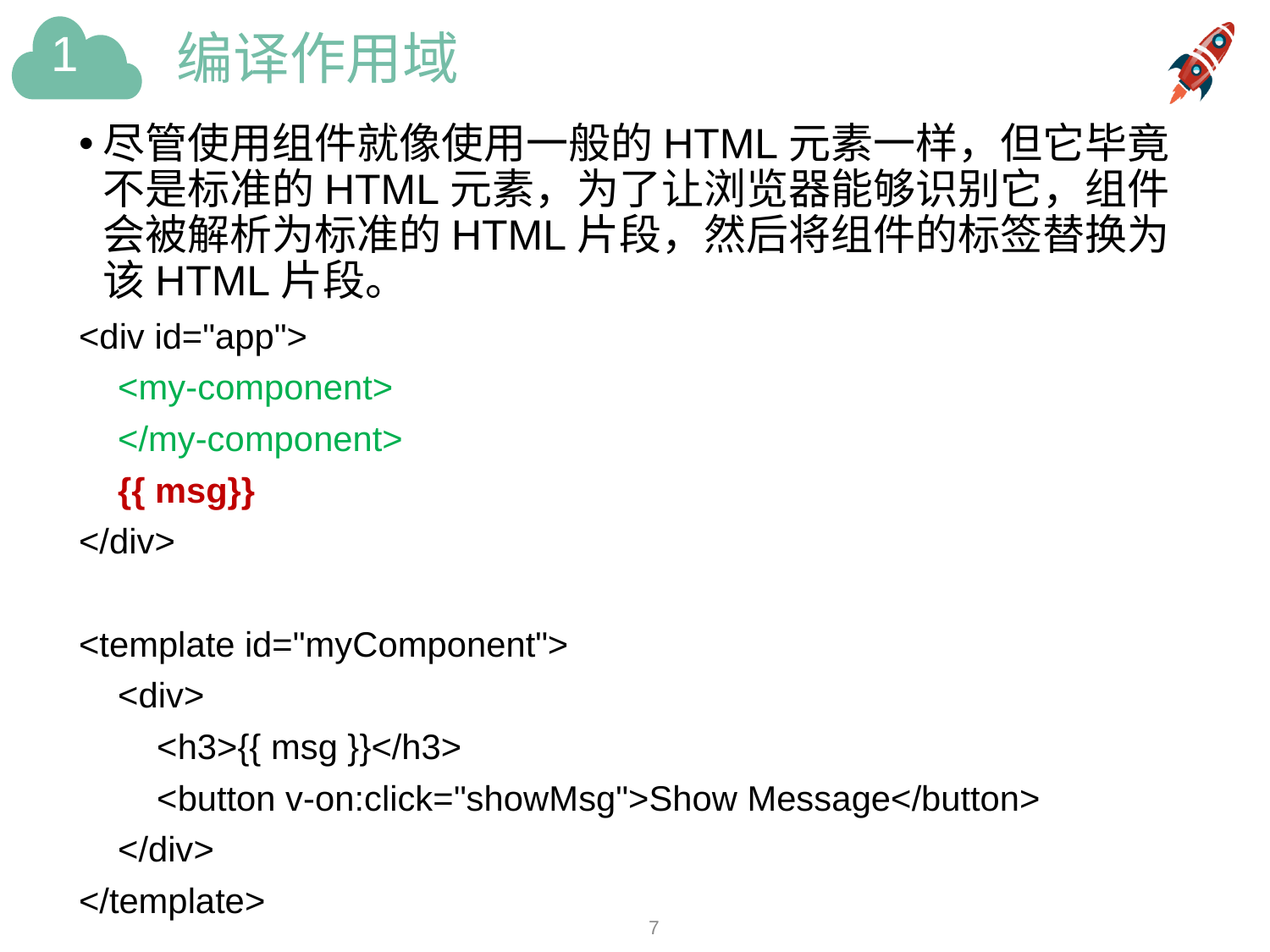

# 编译作用域
尽管使用组件就像使用一般的HTML元素一样，但它毕竟不是标准的HTML元素，为了让浏览器能够识别它，组件会被解析为标准的HTML片段，然后将组件的标签替换为该HTML片段。
<div id="app">
    <my-component>
    </my-component>
    {{ msg}}
</div>

<template id="myComponent">
    <div>
        <h3>{{ msg }}</h3>
        <button v-on:click="showMsg">Show Message</button>
    </div>
</template>

7